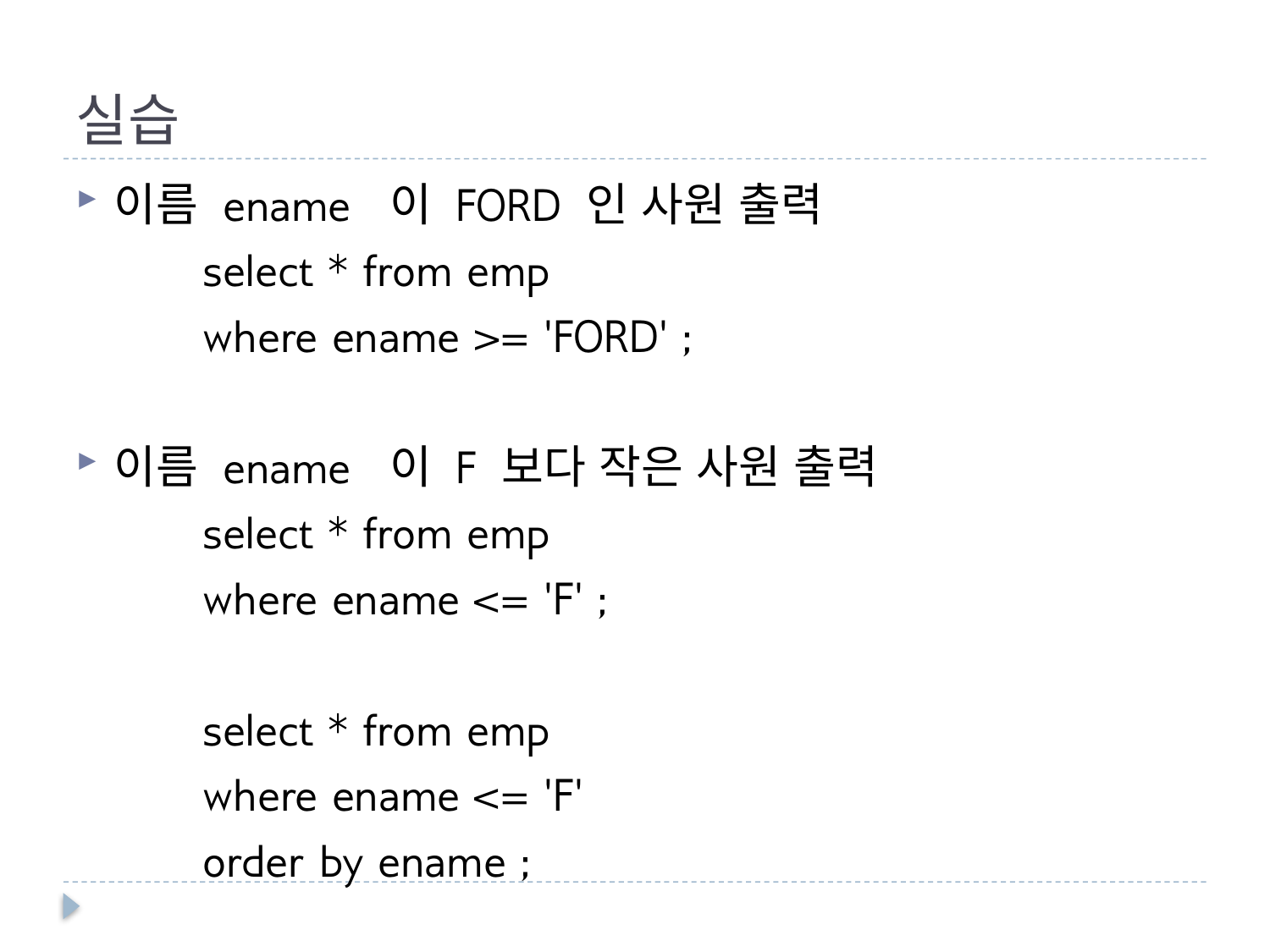

# 실습
이름 ename  이 FORD 인 사원 출력
	select * from emp
	where ename >= 'FORD' ;

이름 ename  이 F 보다 작은 사원 출력
	select * from emp
	where ename <= 'F' ;

	select * from emp
	where ename <= 'F'
	order by ename ;